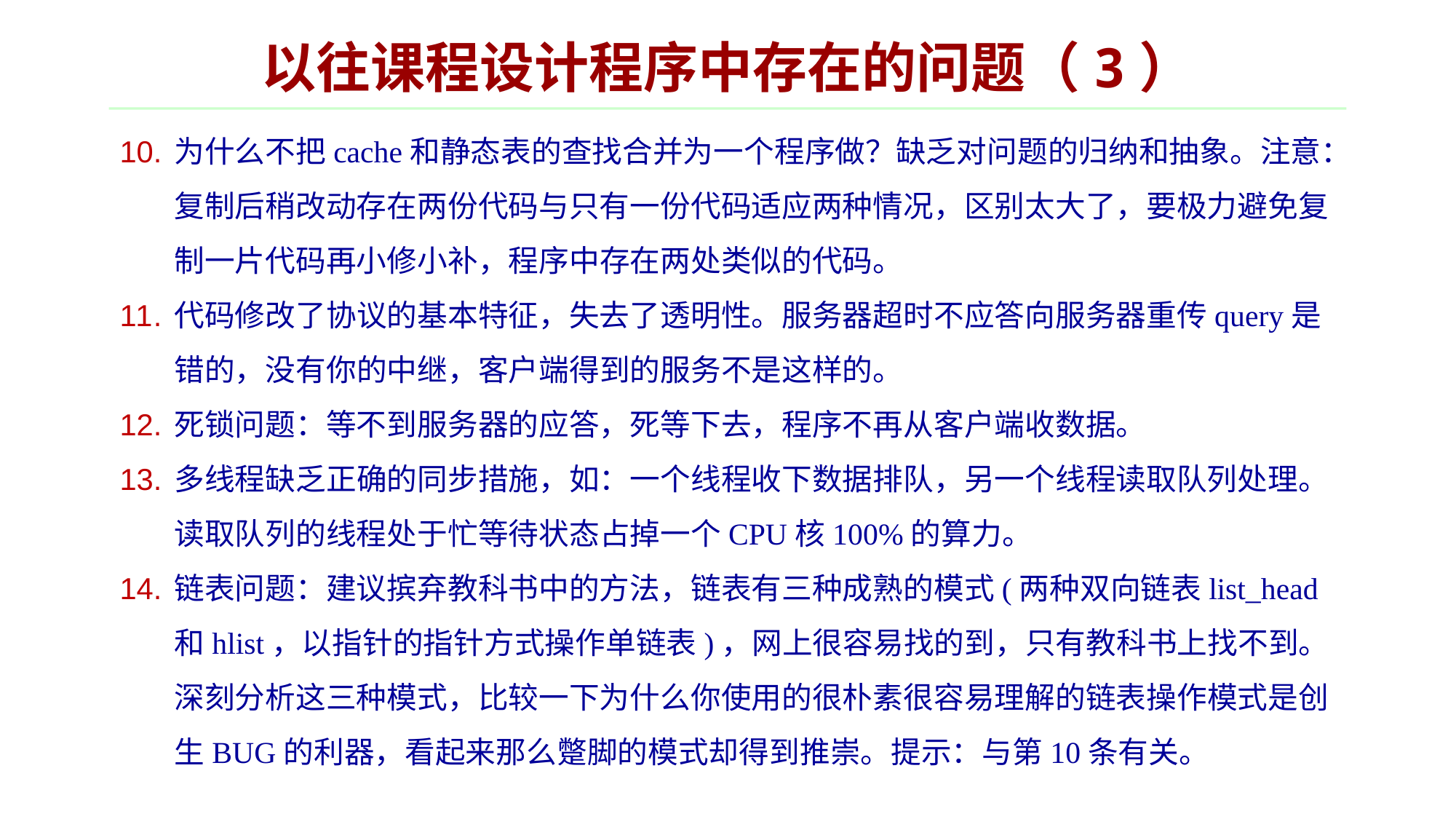

# 以往课程设计程序中存在的问题（3）
为什么不把cache和静态表的查找合并为一个程序做？缺乏对问题的归纳和抽象。注意：复制后稍改动存在两份代码与只有一份代码适应两种情况，区别太大了，要极力避免复制一片代码再小修小补，程序中存在两处类似的代码。
代码修改了协议的基本特征，失去了透明性。服务器超时不应答向服务器重传query是错的，没有你的中继，客户端得到的服务不是这样的。
死锁问题：等不到服务器的应答，死等下去，程序不再从客户端收数据。
多线程缺乏正确的同步措施，如：一个线程收下数据排队，另一个线程读取队列处理。读取队列的线程处于忙等待状态占掉一个CPU核100%的算力。
链表问题：建议摈弃教科书中的方法，链表有三种成熟的模式(两种双向链表list_head和hlist，以指针的指针方式操作单链表)，网上很容易找的到，只有教科书上找不到。深刻分析这三种模式，比较一下为什么你使用的很朴素很容易理解的链表操作模式是创生BUG的利器，看起来那么蹩脚的模式却得到推崇。提示：与第10条有关。